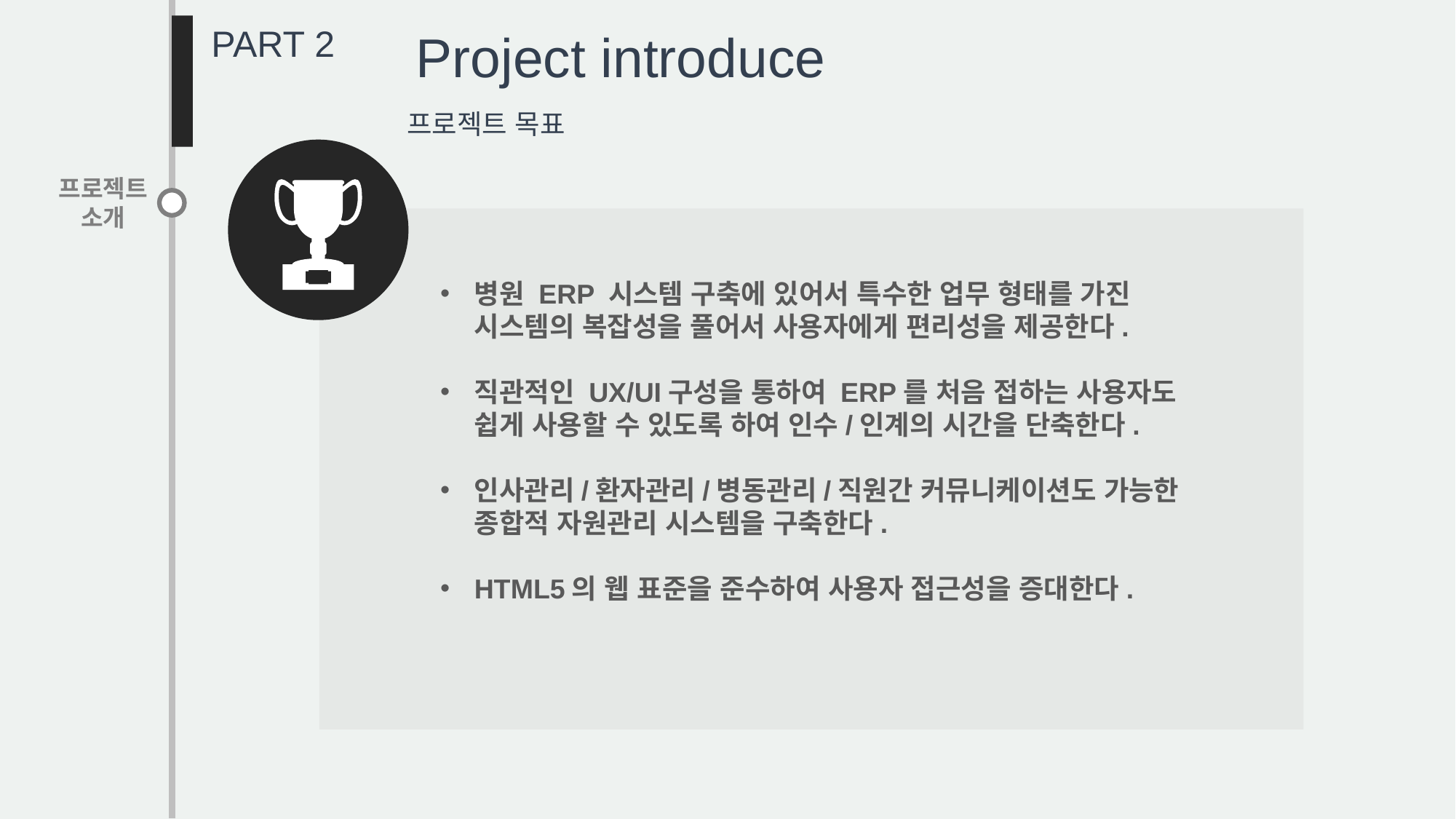

PART 2
Project introduce
프로젝트 목표

프로젝트
소개

병원 ERP 시스템 구축에 있어서 특수한 업무 형태를 가진 시스템의 복잡성을 풀어서 사용자에게 편리성을 제공한다.

직관적인 UX/UI구성을 통하여 ERP를 처음 접하는 사용자도 쉽게 사용할 수 있도록 하여 인수/인계의 시간을 단축한다.

인사관리/환자관리/병동관리/직원간 커뮤니케이션도 가능한 종합적 자원관리 시스템을 구축한다.

HTML5의 웹 표준을 준수하여 사용자 접근성을 증대한다.